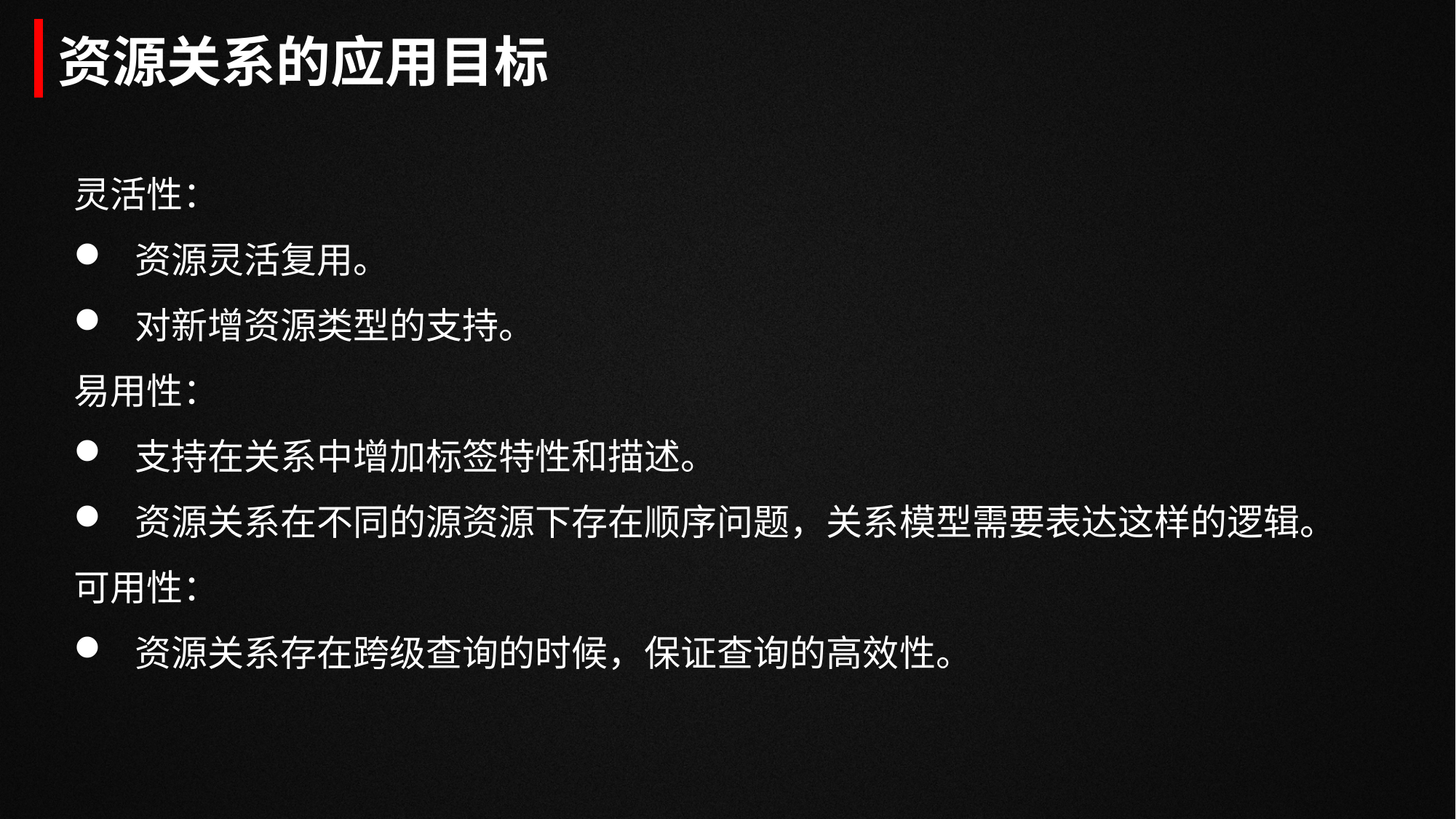

资源关系的应用目标
灵活性：
资源灵活复用。
对新增资源类型的支持。
易用性：
支持在关系中增加标签特性和描述。
资源关系在不同的源资源下存在顺序问题，关系模型需要表达这样的逻辑。
可用性：
资源关系存在跨级查询的时候，保证查询的高效性。